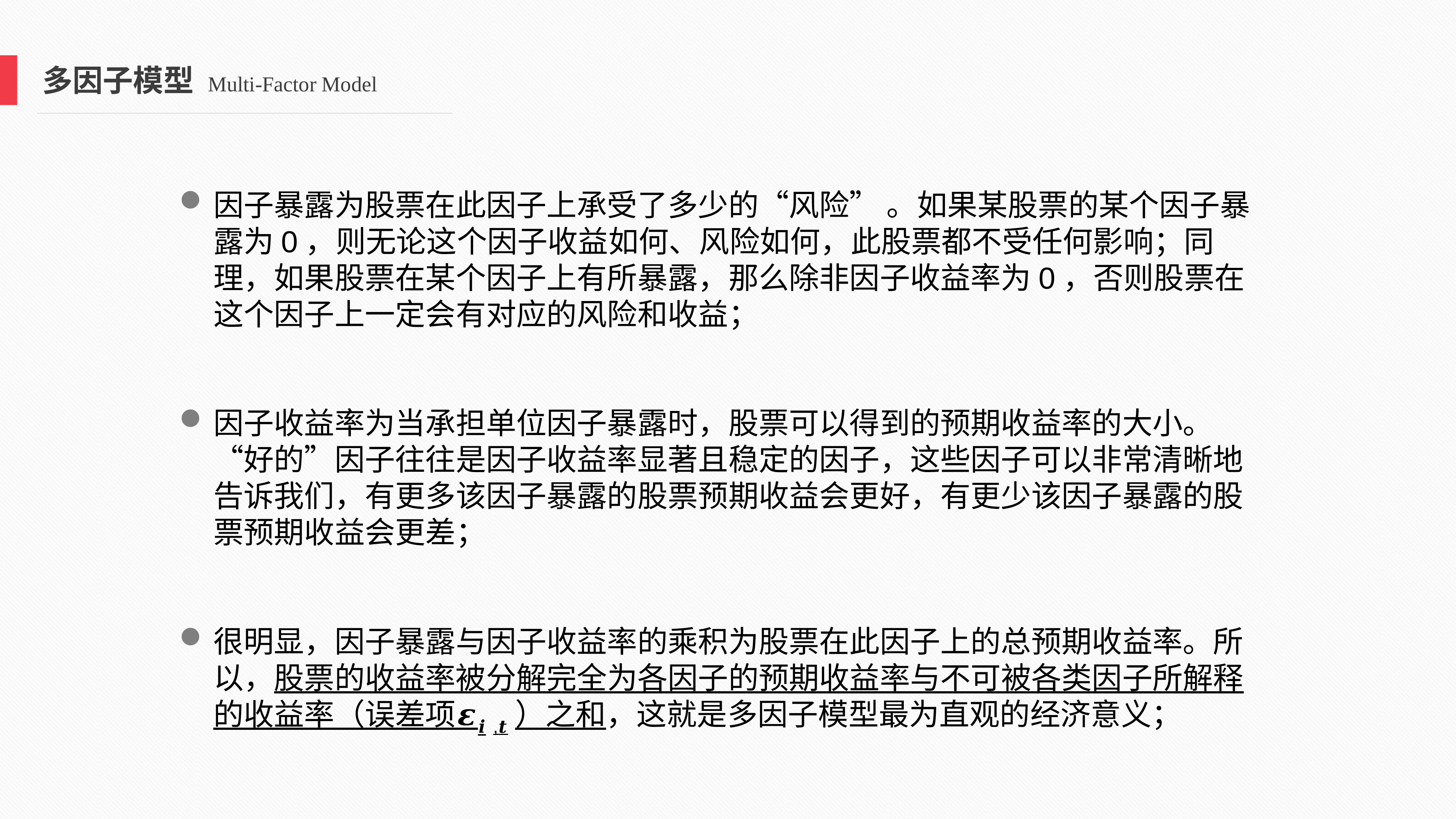

多因子模型 Multi-Factor Model
因子暴露为股票在此因子上承受了多少的“风险” 。如果某股票的某个因子暴露为0，则无论这个因子收益如何、风险如何，此股票都不受任何影响；同理，如果股票在某个因子上有所暴露，那么除非因子收益率为0，否则股票在这个因子上一定会有对应的风险和收益；

因子收益率为当承担单位因子暴露时，股票可以得到的预期收益率的大小。“好的”因子往往是因子收益率显著且稳定的因子，这些因子可以非常清晰地告诉我们，有更多该因子暴露的股票预期收益会更好，有更少该因子暴露的股票预期收益会更差；

很明显，因子暴露与因子收益率的乘积为股票在此因子上的总预期收益率。所以，股票的收益率被分解完全为各因子的预期收益率与不可被各类因子所解释的收益率（误差项𝜺𝒊,𝒕）之和，这就是多因子模型最为直观的经济意义；